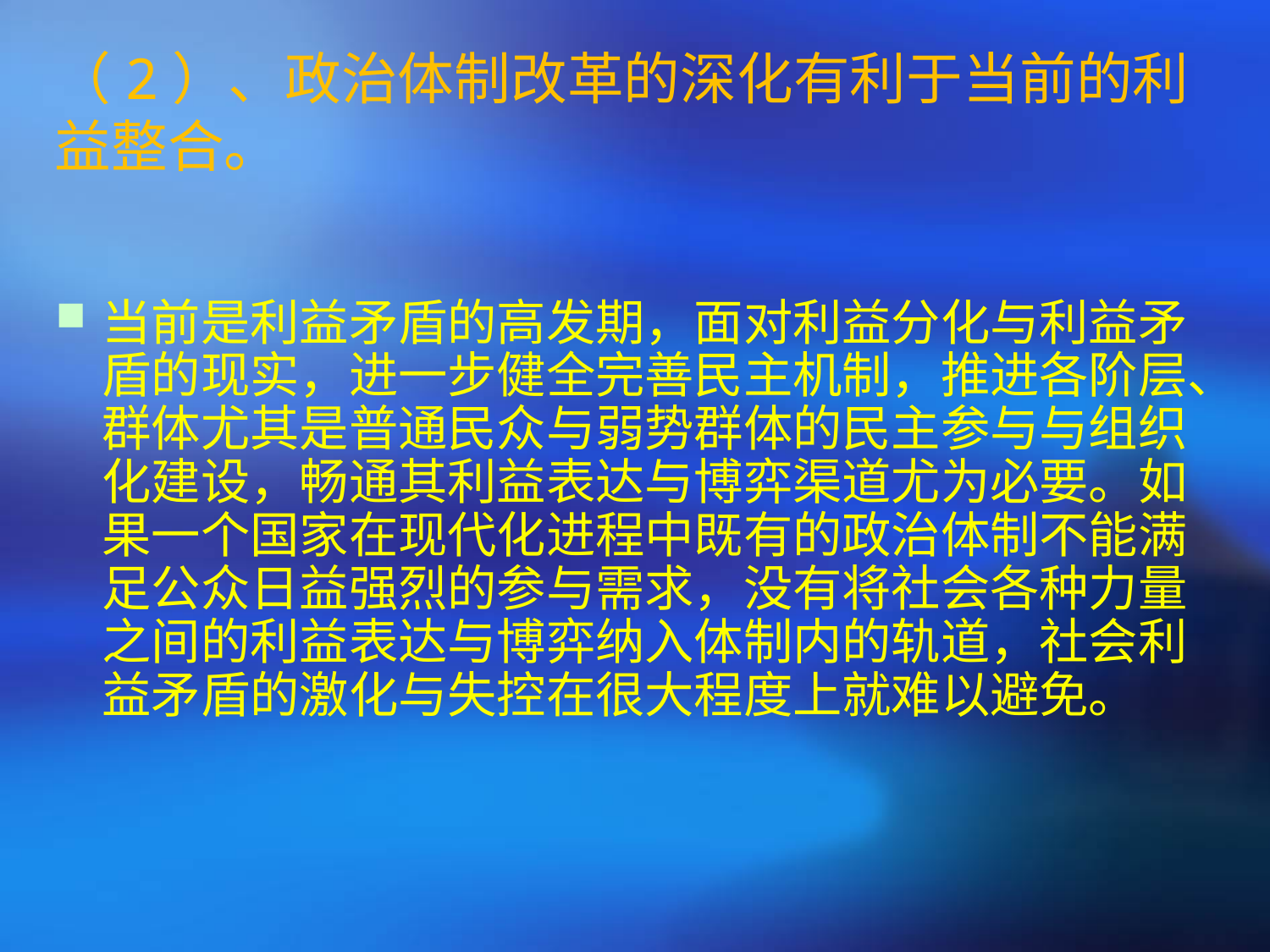

# （2）、政治体制改革的深化有利于当前的利益整合。

当前是利益矛盾的高发期，面对利益分化与利益矛盾的现实，进一步健全完善民主机制，推进各阶层、群体尤其是普通民众与弱势群体的民主参与与组织化建设，畅通其利益表达与博弈渠道尤为必要。如果一个国家在现代化进程中既有的政治体制不能满足公众日益强烈的参与需求，没有将社会各种力量之间的利益表达与博弈纳入体制内的轨道，社会利益矛盾的激化与失控在很大程度上就难以避免。